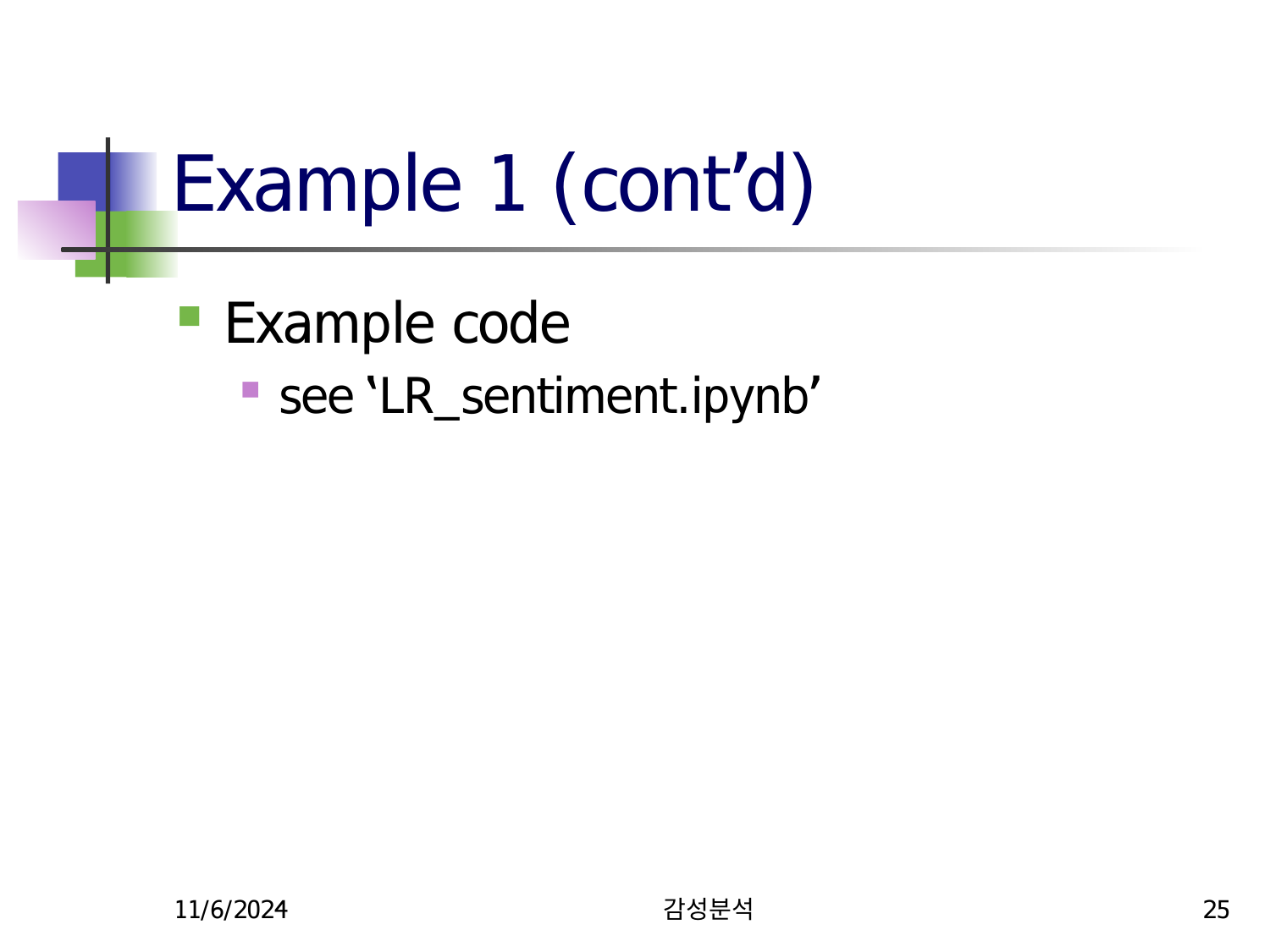

# Example 1 (cont’d)
Example code
see ‘LR_sentiment.ipynb’
11/6/2024
감성분석
25